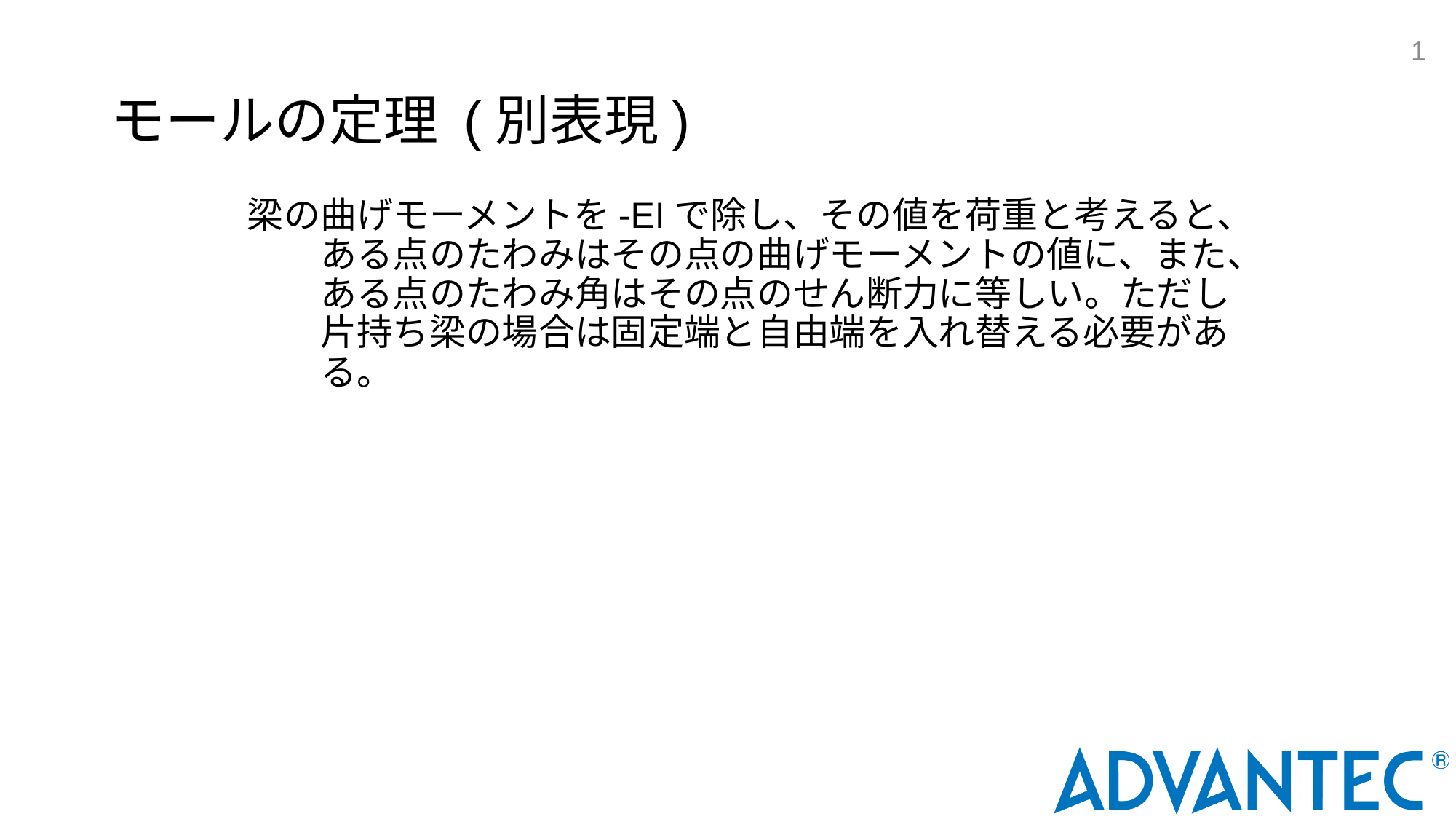

# モールの定理 (別表現)
梁の曲げモーメントを-EIで除し、その値を荷重と考えると、ある点のたわみはその点の曲げモーメントの値に、また、ある点のたわみ角はその点のせん断力に等しい。ただし片持ち梁の場合は固定端と自由端を入れ替える必要がある。